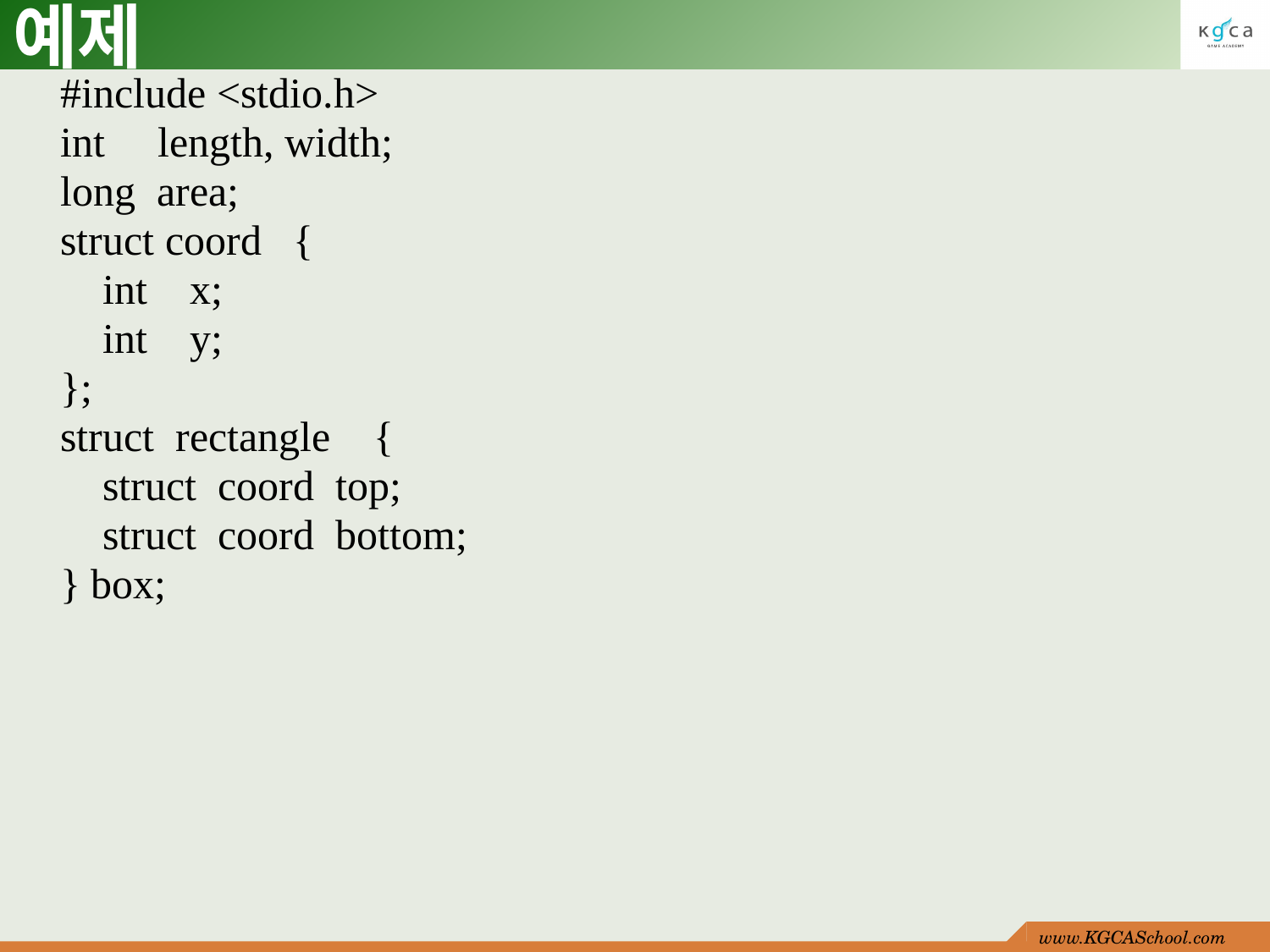

# 예제
#include <stdio.h>
int     length, width;
long  area;
struct coord   {
    int    x;
    int    y;
};
struct  rectangle    {
    struct  coord  top;
    struct  coord  bottom;
} box;